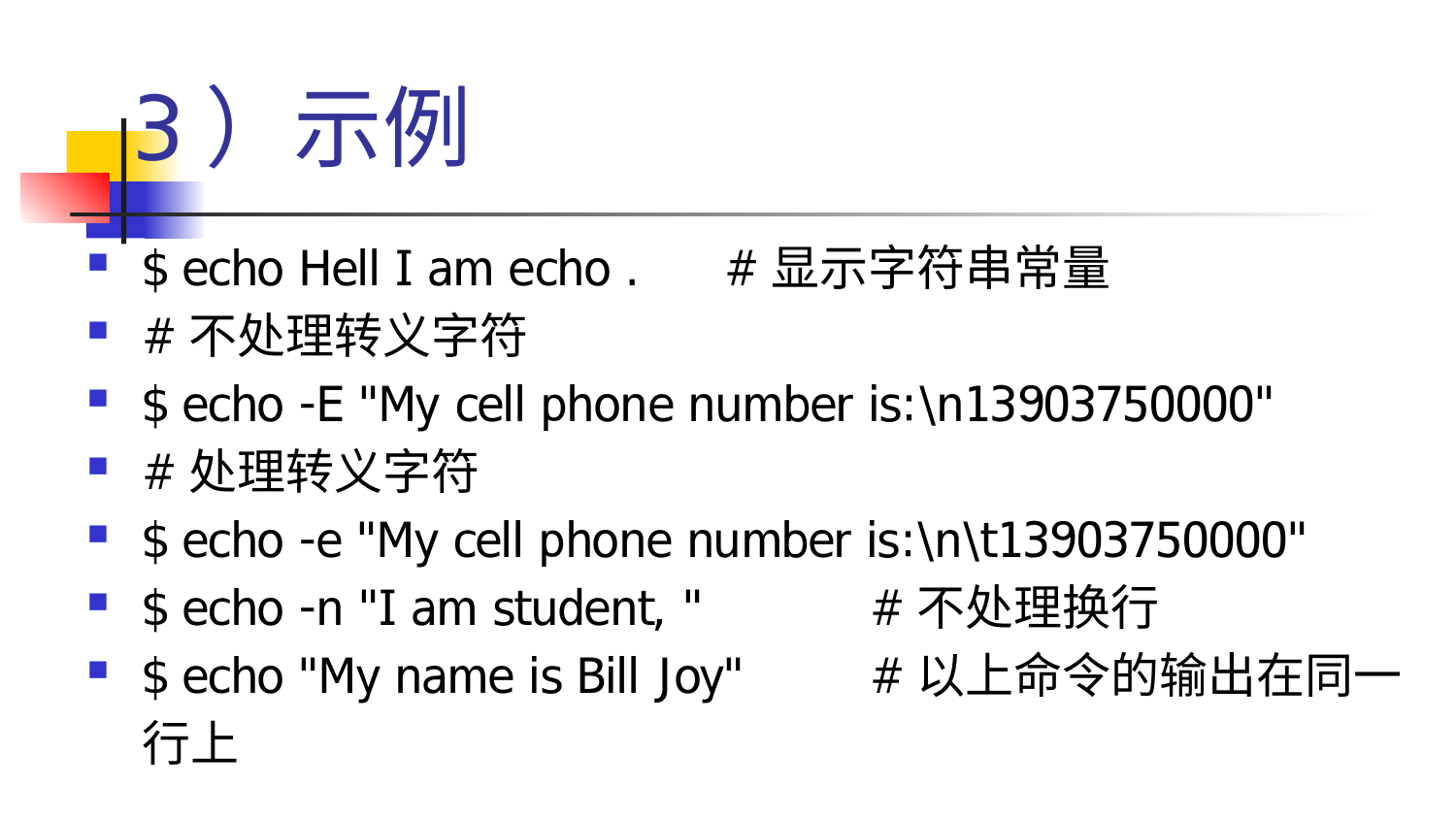

# 3）示例
$ echo Hell I am echo . 	#显示字符串常量
#不处理转义字符
$ echo -E "My cell phone number is:\n13903750000"
#处理转义字符
$ echo -e "My cell phone number is:\n\t13903750000"
$ echo -n "I am student, "  	#不处理换行
$ echo "My name is Bill Joy" 	#以上命令的输出在同一行上